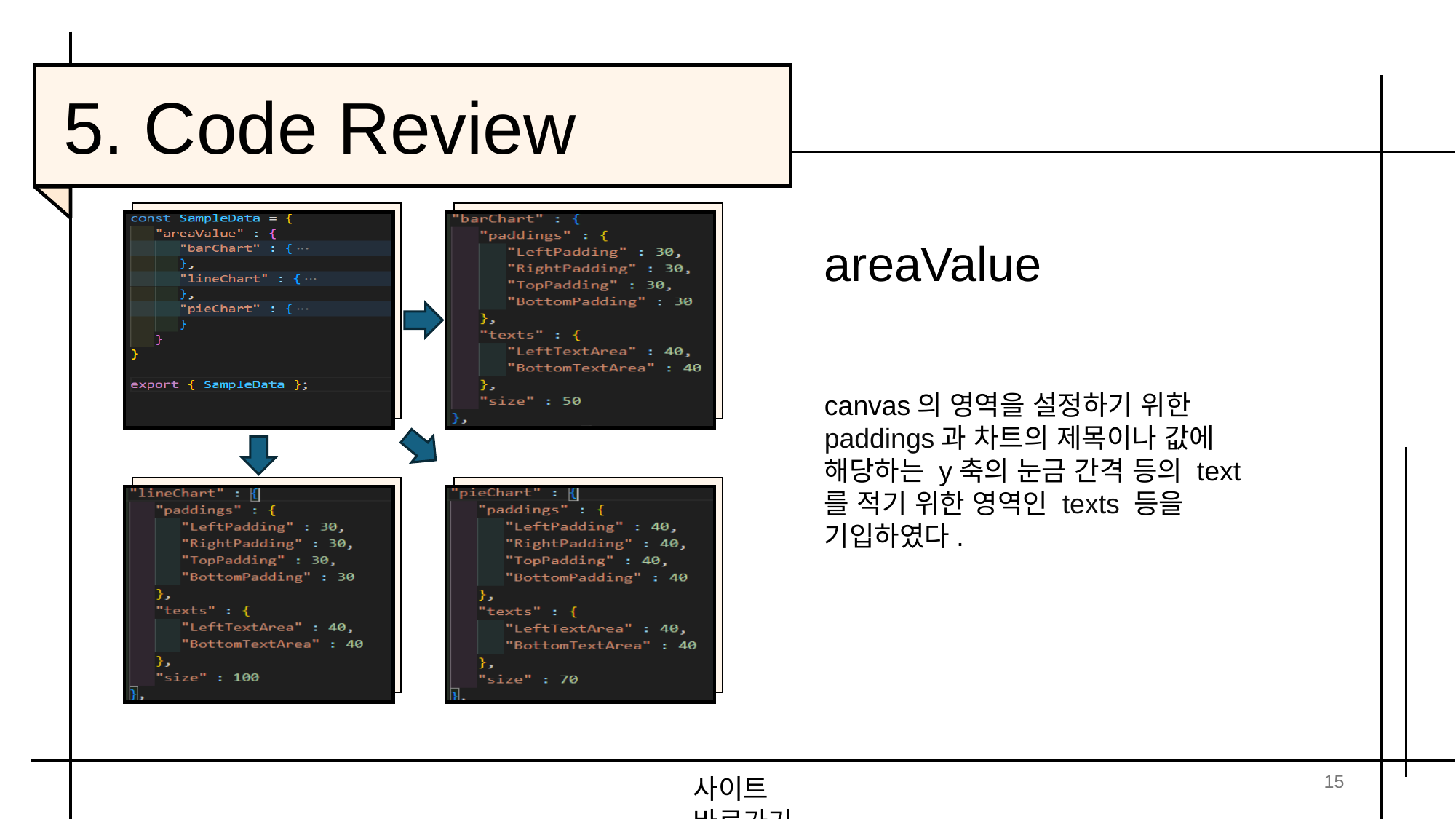

5. Code Review

areaValue

canvas의 영역을 설정하기 위한 paddings과 차트의 제목이나 값에 해당하는 y축의 눈금 간격 등의 text를 적기 위한 영역인 texts 등을 기입하였다.

15
사이트 바로가기